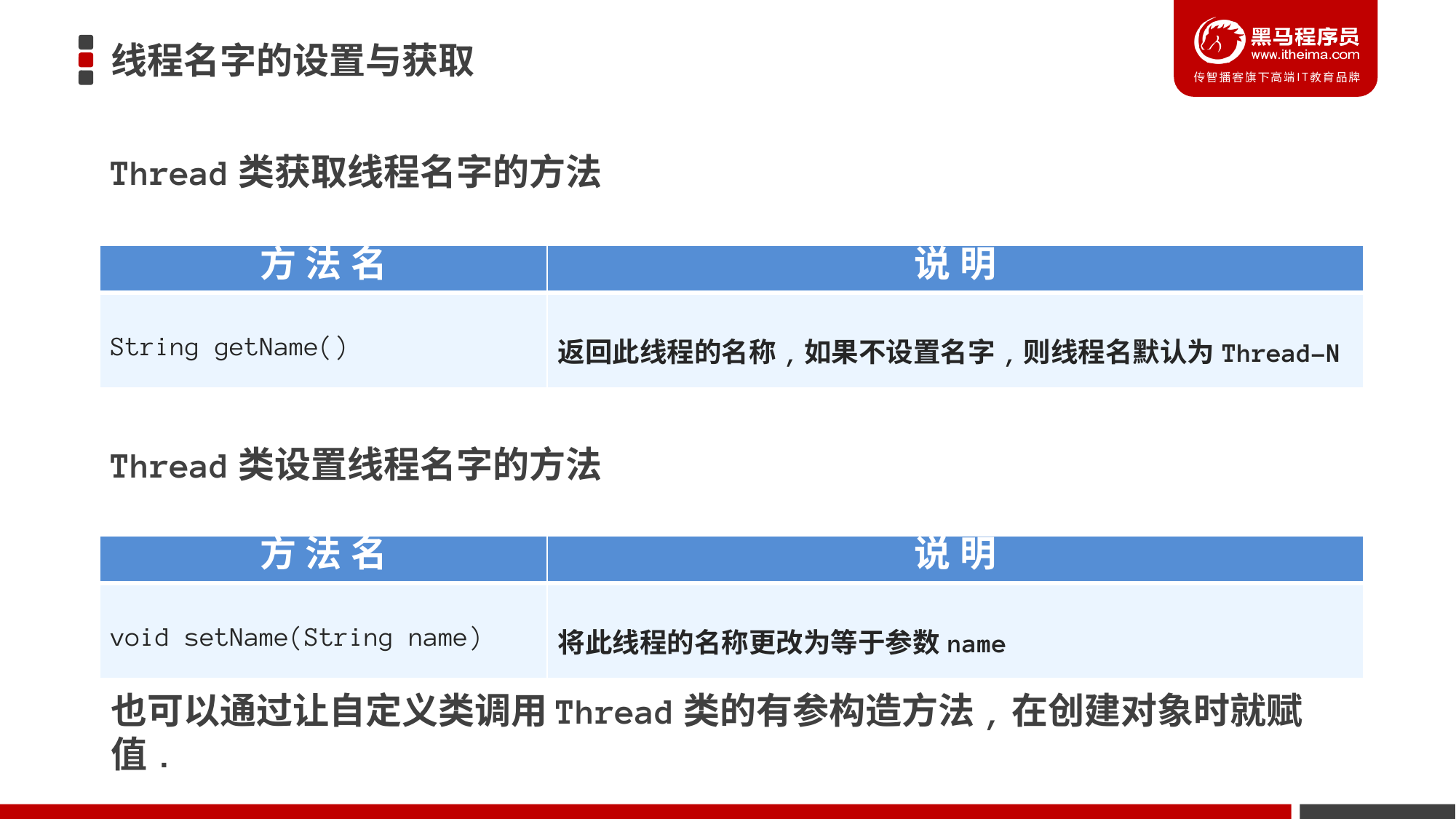

# 线程名字的设置与获取
Thread类获取线程名字的方法
| 方法名 | 说明 |
| --- | --- |
| String getName() | 返回此线程的名称,如果不设置名字,则线程名默认为Thread-N |
Thread类设置线程名字的方法
| 方法名 | 说明 |
| --- | --- |
| void setName​(String name) | 将此线程的名称更改为等于参数name |
也可以通过让自定义类调用Thread类的有参构造方法,在创建对象时就赋值.